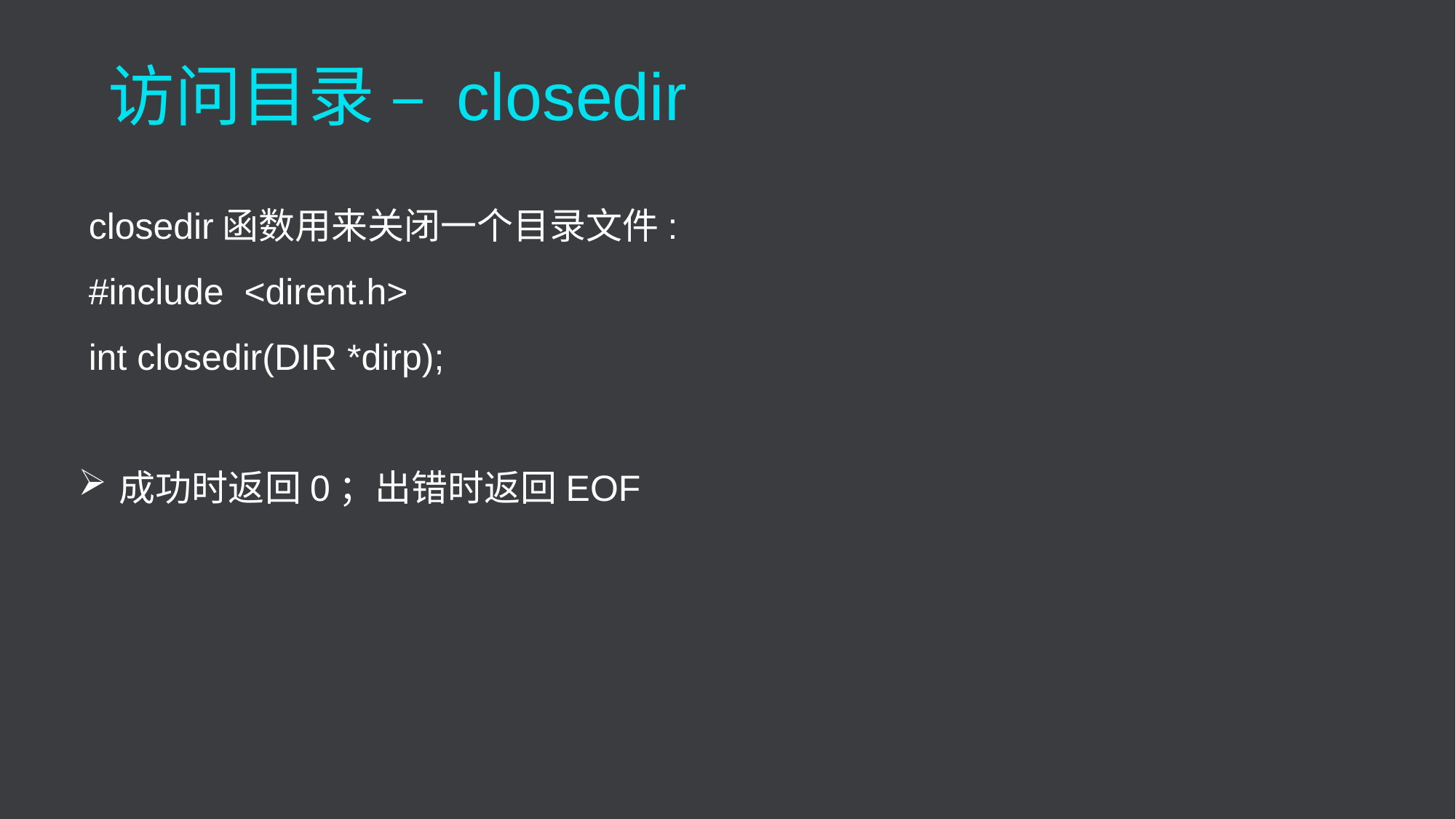

访问目录 – closedir
 closedir函数用来关闭一个目录文件:
 #include  <dirent.h>
 int closedir(DIR *dirp);

成功时返回0；出错时返回EOF